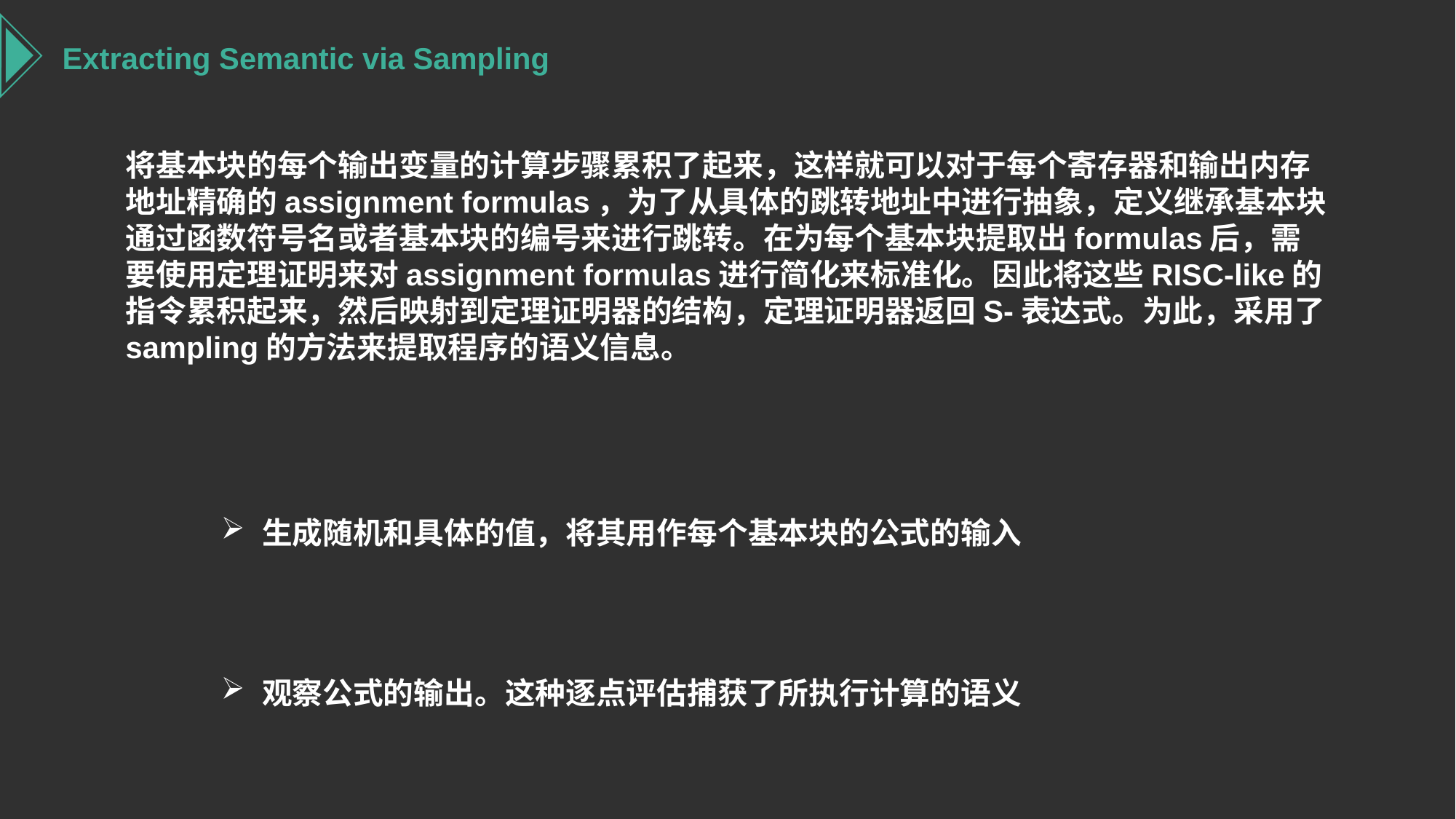

Extracting Semantic via Sampling

将基本块的每个输出变量的计算步骤累积了起来，这样就可以对于每个寄存器和输出内存地址精确的assignment formulas，为了从具体的跳转地址中进行抽象，定义继承基本块通过函数符号名或者基本块的编号来进行跳转。在为每个基本块提取出formulas后，需要使用定理证明来对assignment formulas进行简化来标准化。因此将这些RISC-like的指令累积起来，然后映射到定理证明器的结构，定理证明器返回S-表达式。为此，采用了sampling的方法来提取程序的语义信息。
生成随机和具体的值，将其用作每个基本块的公式的输入

观察公式的输出。这种逐点评估捕获了所执行计算的语义